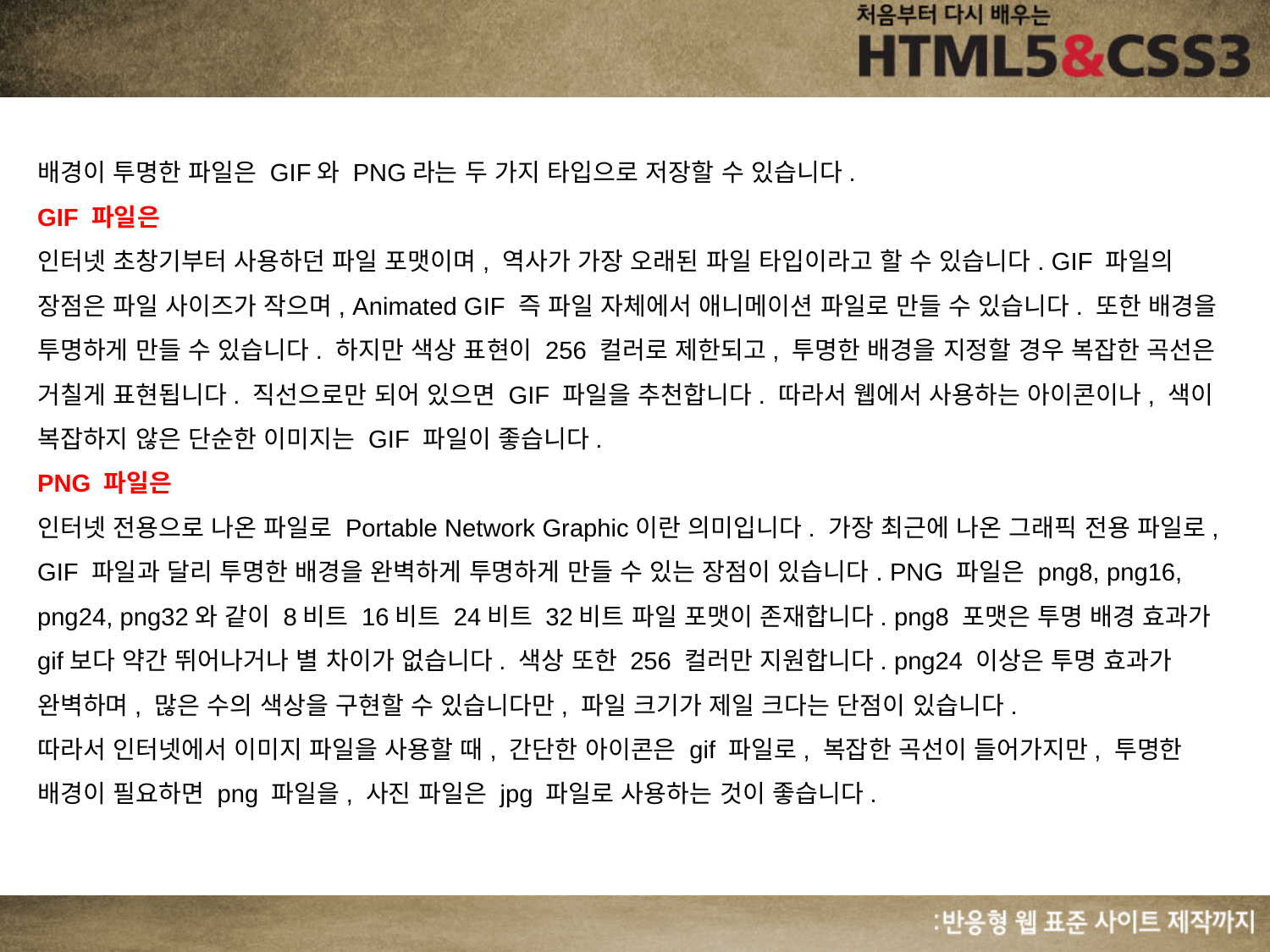

배경이 투명한 파일은 GIF와 PNG라는 두 가지 타입으로 저장할 수 있습니다.
GIF 파일은
인터넷 초창기부터 사용하던 파일 포맷이며, 역사가 가장 오래된 파일 타입이라고 할 수 있습니다. GIF 파일의 장점은 파일 사이즈가 작으며, Animated GIF 즉 파일 자체에서 애니메이션 파일로 만들 수 있습니다. 또한 배경을 투명하게 만들 수 있습니다. 하지만 색상 표현이 256 컬러로 제한되고, 투명한 배경을 지정할 경우 복잡한 곡선은 거칠게 표현됩니다. 직선으로만 되어 있으면 GIF 파일을 추천합니다. 따라서 웹에서 사용하는 아이콘이나, 색이 복잡하지 않은 단순한 이미지는 GIF 파일이 좋습니다.
PNG 파일은
인터넷 전용으로 나온 파일로 Portable Network Graphic이란 의미입니다. 가장 최근에 나온 그래픽 전용 파일로, GIF 파일과 달리 투명한 배경을 완벽하게 투명하게 만들 수 있는 장점이 있습니다. PNG 파일은 png8, png16, png24, png32와 같이 8비트 16비트 24비트 32비트 파일 포맷이 존재합니다. png8 포맷은 투명 배경 효과가 gif보다 약간 뛰어나거나 별 차이가 없습니다. 색상 또한 256 컬러만 지원합니다. png24 이상은 투명 효과가 완벽하며, 많은 수의 색상을 구현할 수 있습니다만, 파일 크기가 제일 크다는 단점이 있습니다.
따라서 인터넷에서 이미지 파일을 사용할 때, 간단한 아이콘은 gif 파일로, 복잡한 곡선이 들어가지만, 투명한 배경이 필요하면 png 파일을, 사진 파일은 jpg 파일로 사용하는 것이 좋습니다.